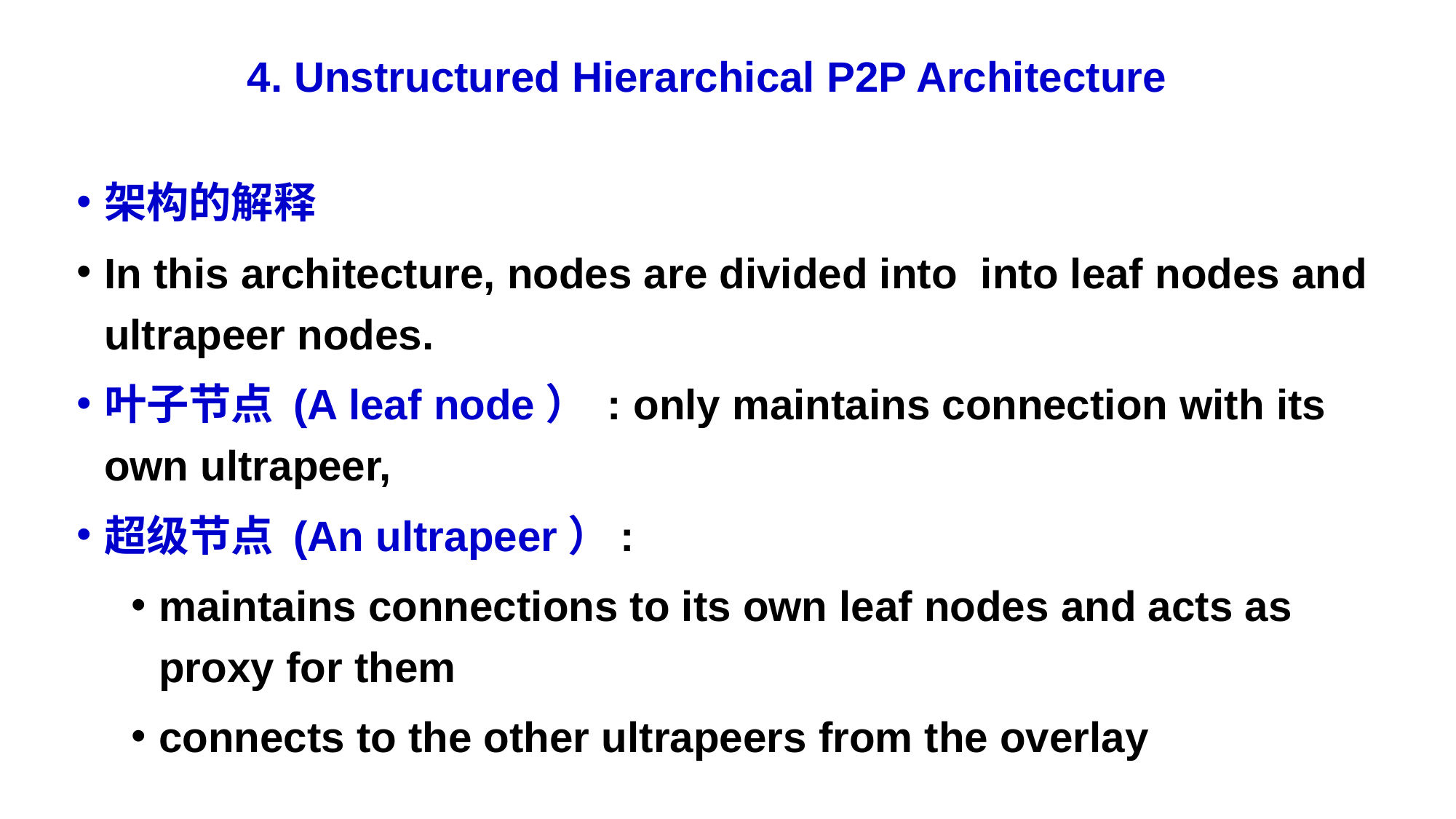

4. Unstructured Hierarchical P2P Architecture
架构的解释
In this architecture, nodes are divided into  into leaf nodes and ultrapeer nodes.
叶子节点 (A leaf node） : only maintains connection with its own ultrapeer,
超级节点 (An ultrapeer）:
maintains connections to its own leaf nodes and acts as proxy for them
connects to the other ultrapeers from the overlay